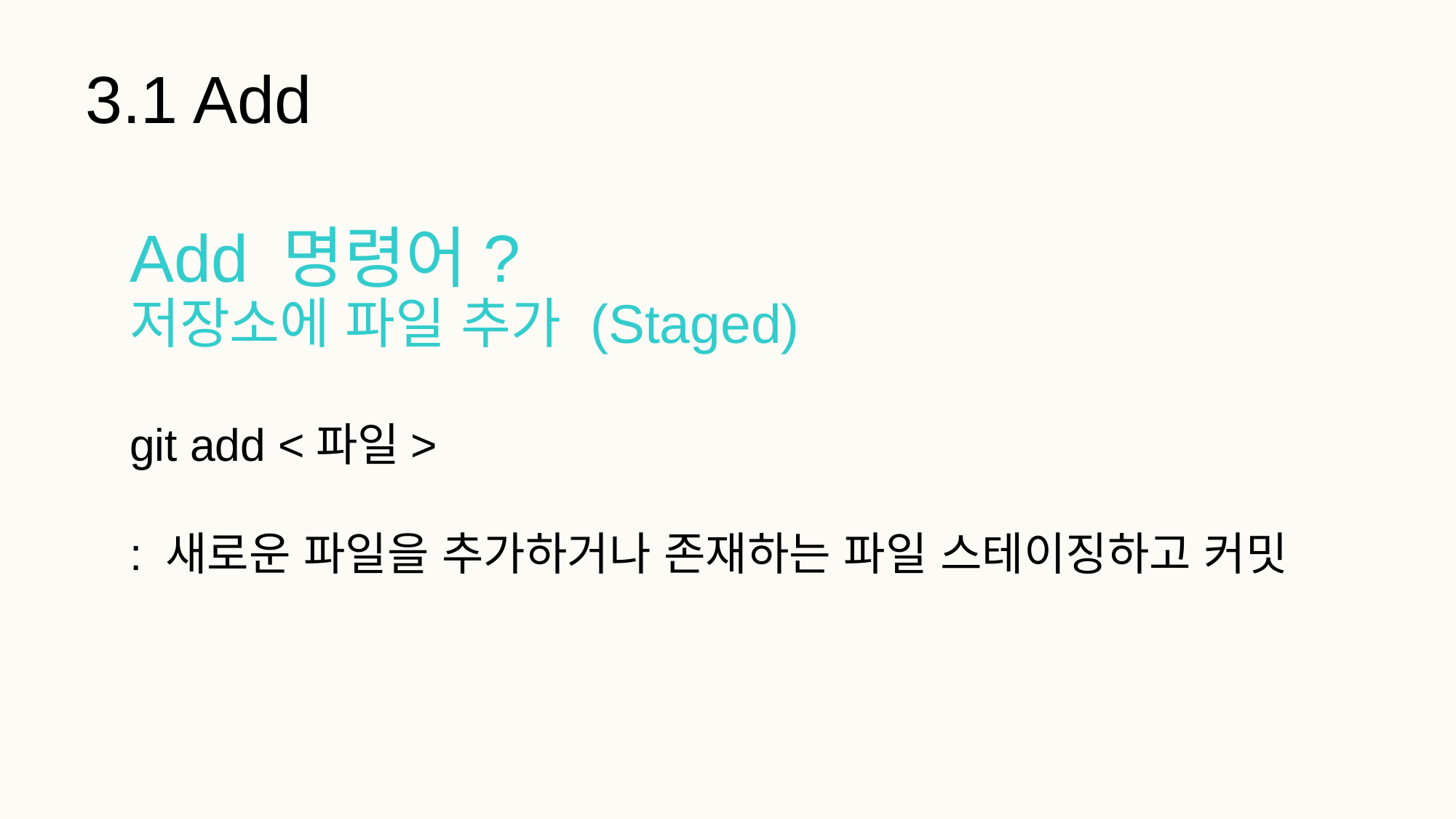

3.1 Add
Add 명령어?
저장소에 파일 추가 (Staged)
git add <파일>

: 새로운 파일을 추가하거나 존재하는 파일 스테이징하고 커밋